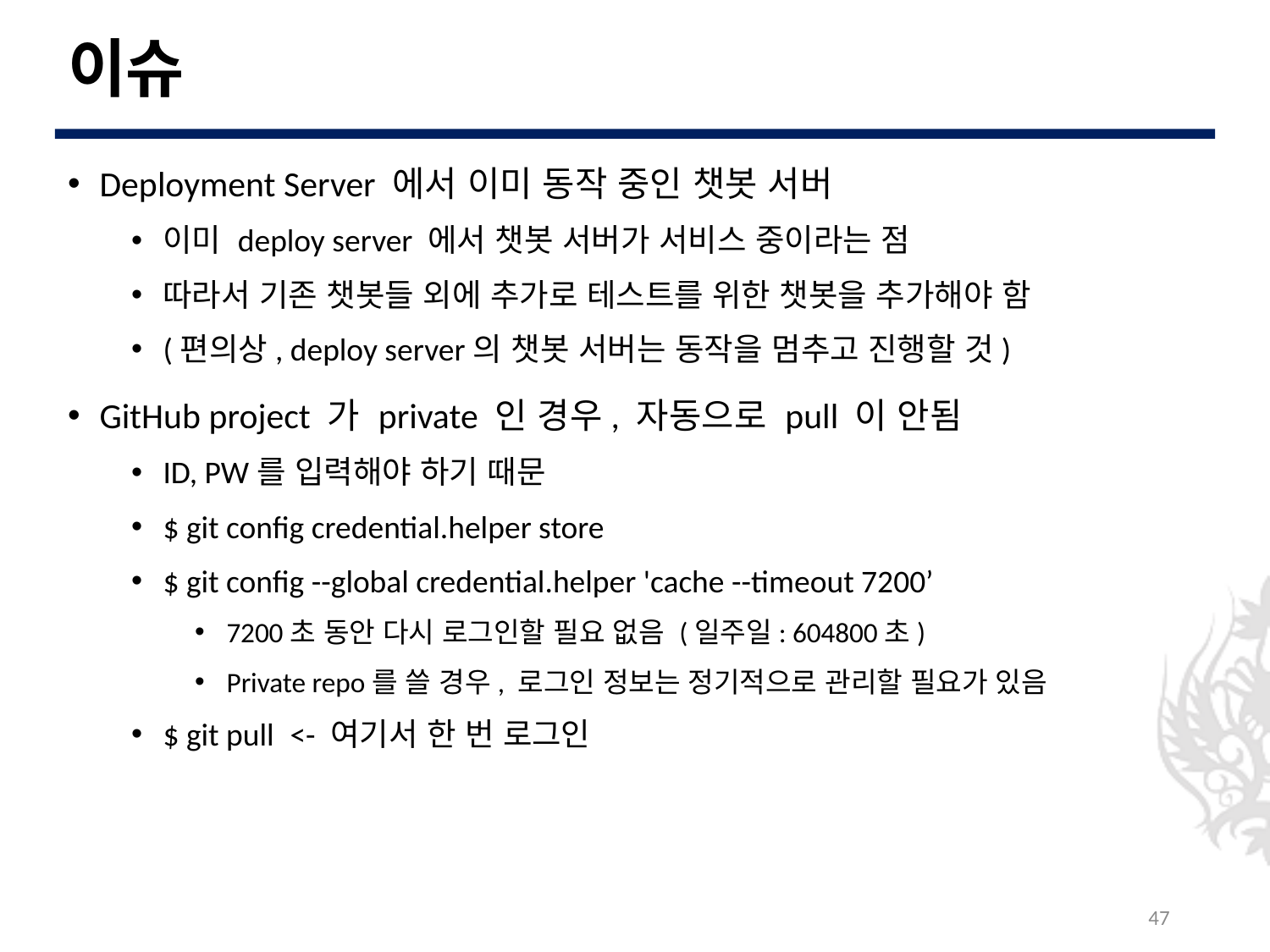

# 이슈
Deployment Server 에서 이미 동작 중인 챗봇 서버
이미 deploy server 에서 챗봇 서버가 서비스 중이라는 점
따라서 기존 챗봇들 외에 추가로 테스트를 위한 챗봇을 추가해야 함
(편의상, deploy server의 챗봇 서버는 동작을 멈추고 진행할 것)
GitHub project 가 private 인 경우, 자동으로 pull 이 안됨
ID, PW를 입력해야 하기 때문
$ git config credential.helper store
$ git config --global credential.helper 'cache --timeout 7200’
7200초 동안 다시 로그인할 필요 없음 (일주일: 604800초)
Private repo를 쓸 경우, 로그인 정보는 정기적으로 관리할 필요가 있음
$ git pull	<- 여기서 한 번 로그인
47